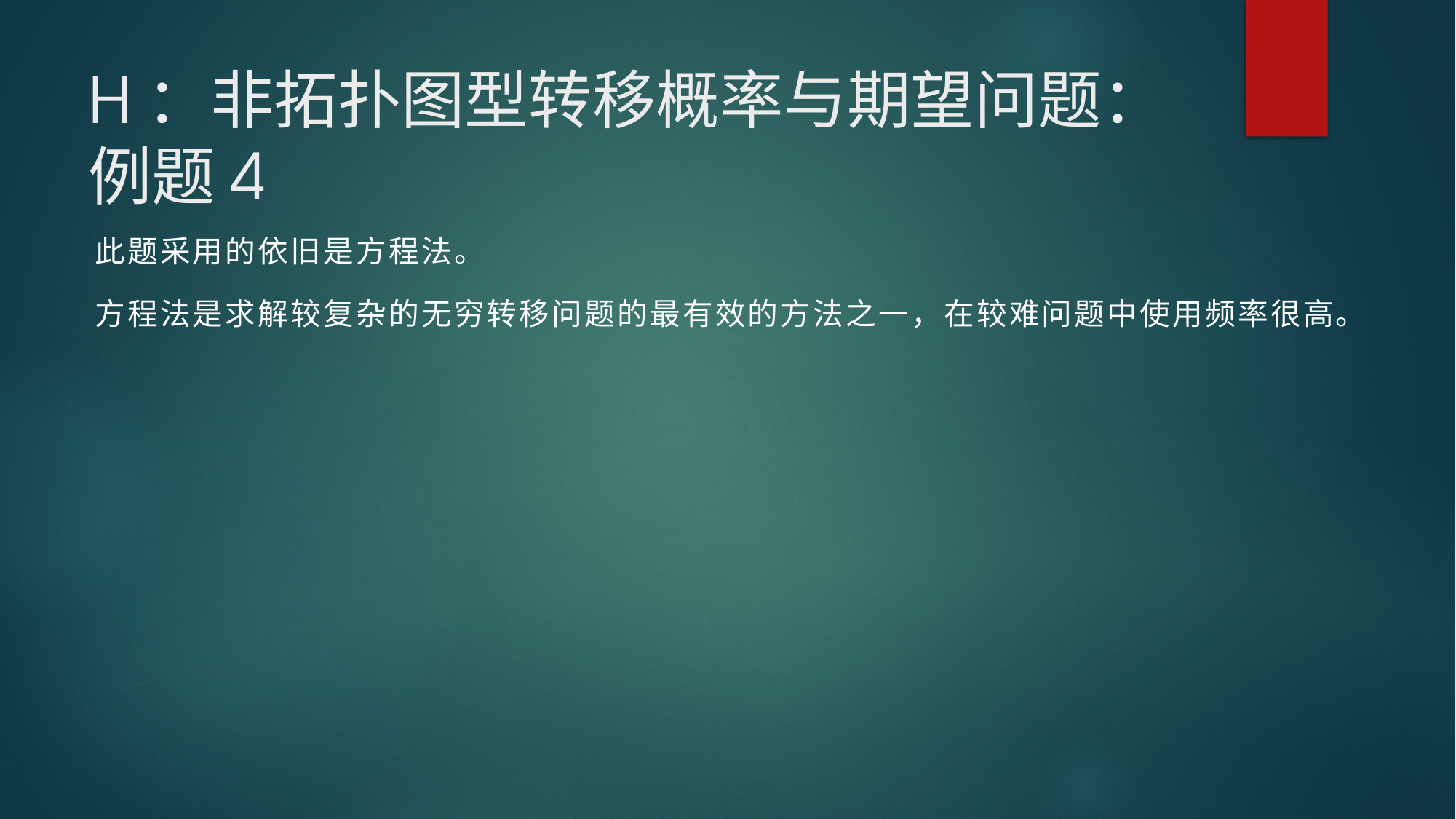

# H：非拓扑图型转移概率与期望问题：例题4
此题采用的依旧是方程法。
方程法是求解较复杂的无穷转移问题的最有效的方法之一，在较难问题中使用频率很高。